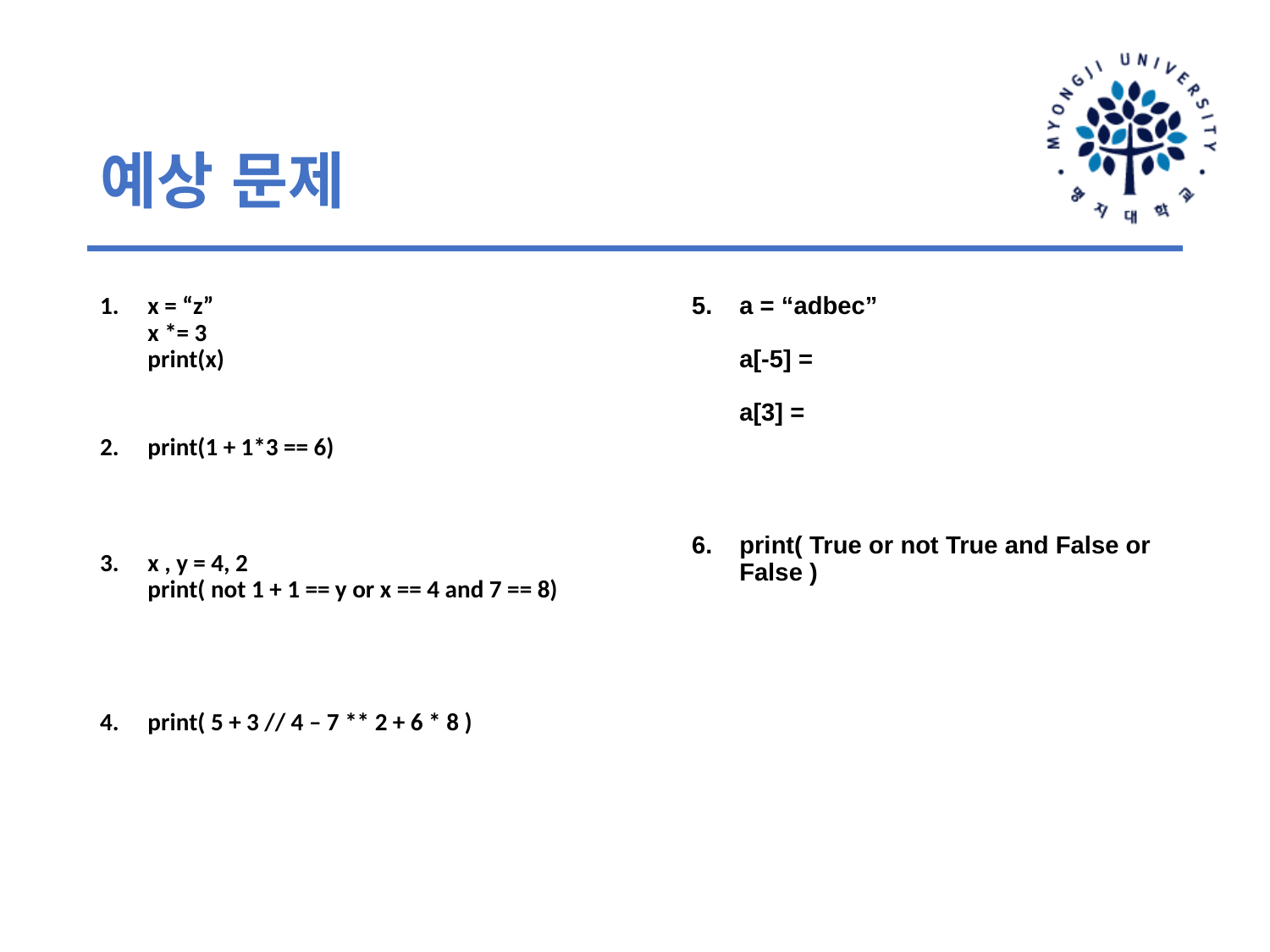

# 예상 문제
x = “z”
x *= 3
print(x)

print(1 + 1*3 == 6)

x , y = 4, 2
print( not 1 + 1 == y or x == 4 and 7 == 8)

print( 5 + 3 // 4 – 7 ** 2 + 6 * 8 )

a = “adbec”
a[-5] =
a[3] =

print( True or not True and False or False )